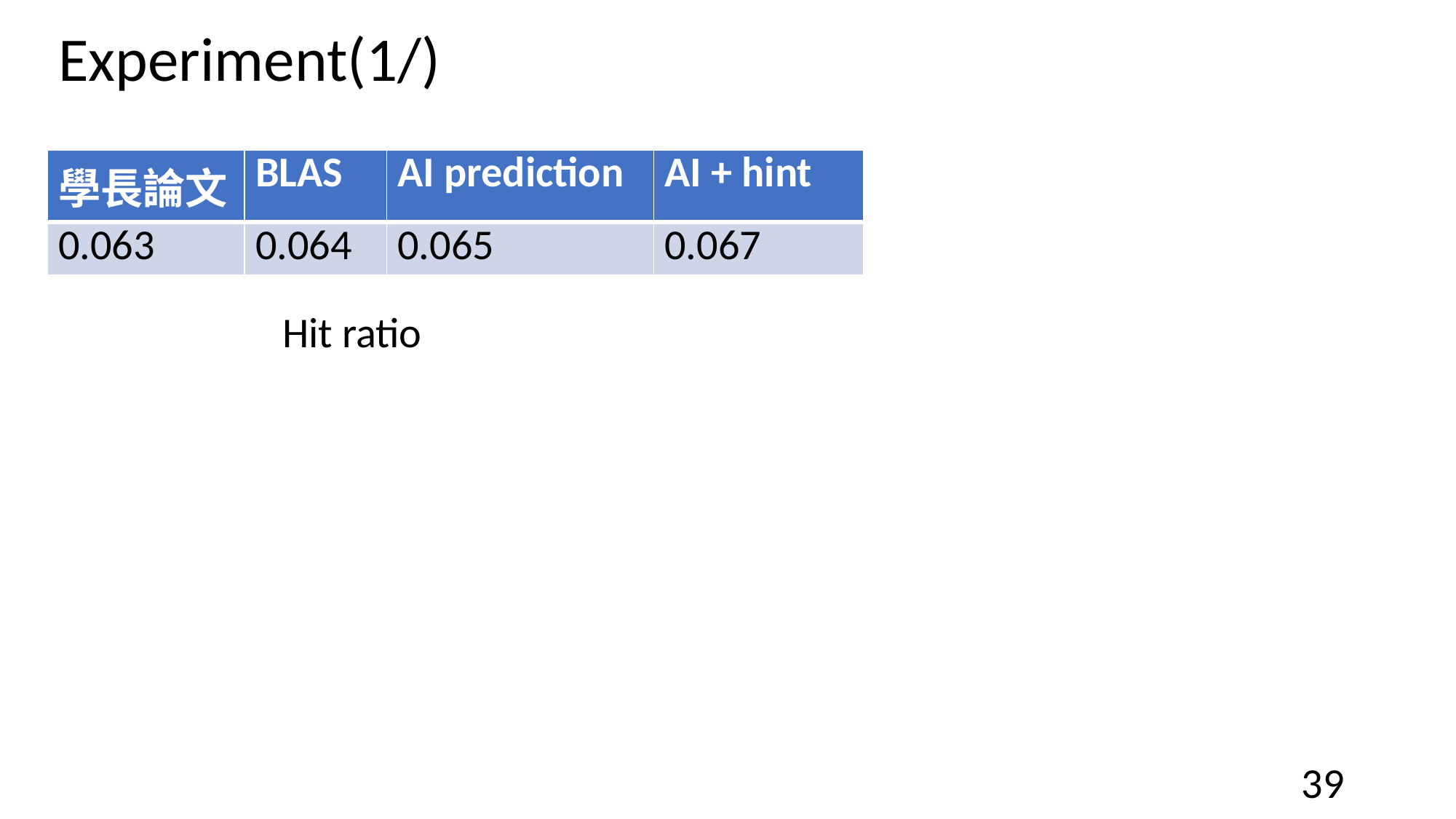

# Experiment(1/)
| 學長論文 | BLAS | AI prediction | AI + hint |
| --- | --- | --- | --- |
| 0.063 | 0.064 | 0.065 | 0.067 |
Hit ratio
39